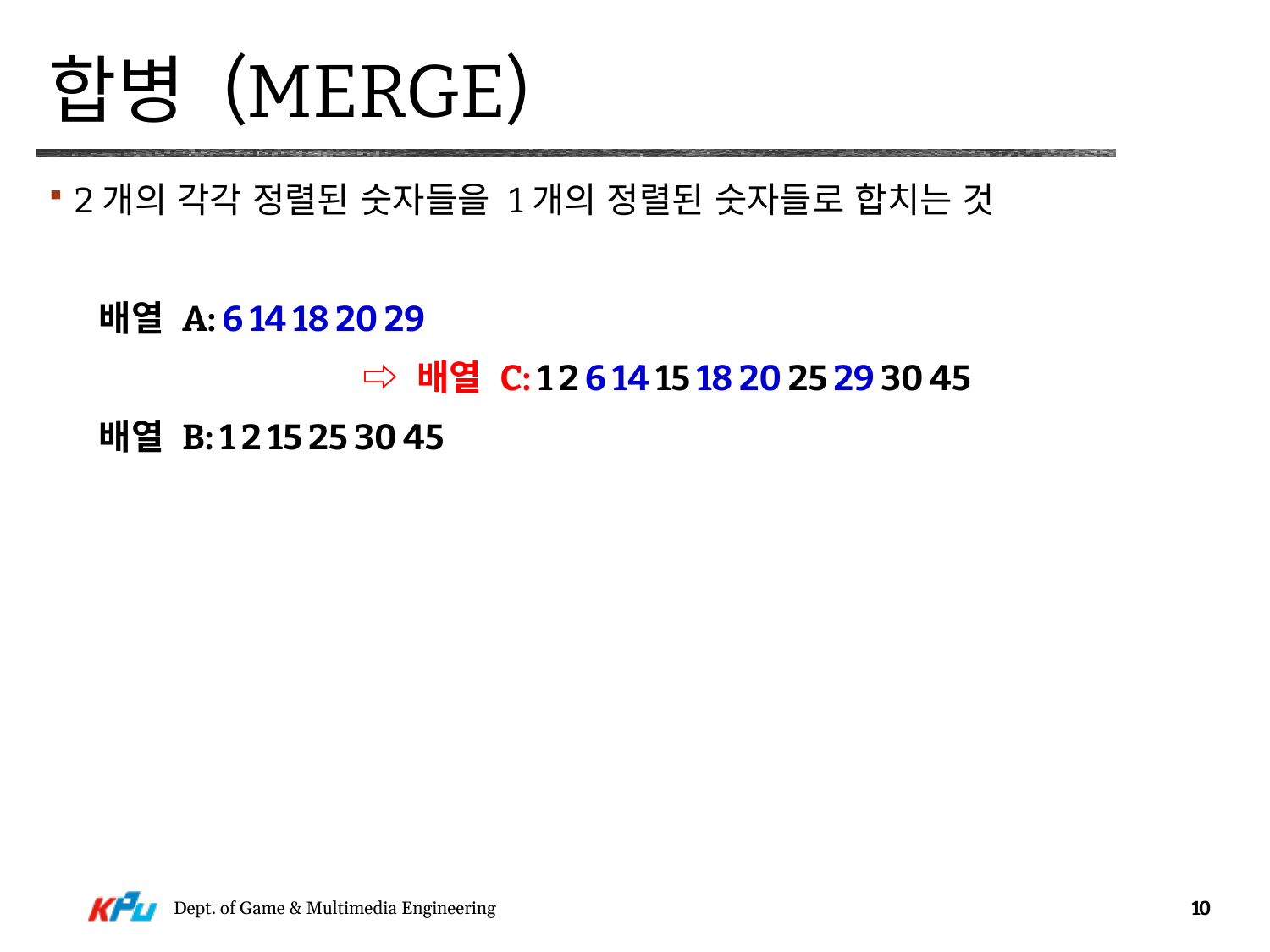

# 합병 (merge)
2개의 각각 정렬된 숫자들을 1개의 정렬된 숫자들로 합치는 것

배열 A: 6 14 18 20 29
		 ⇨ 배열 C: 1 2 6 14 15 18 20 25 29 30 45
배열 B: 1 2 15 25 30 45
Dept. of Game & Multimedia Engineering
10